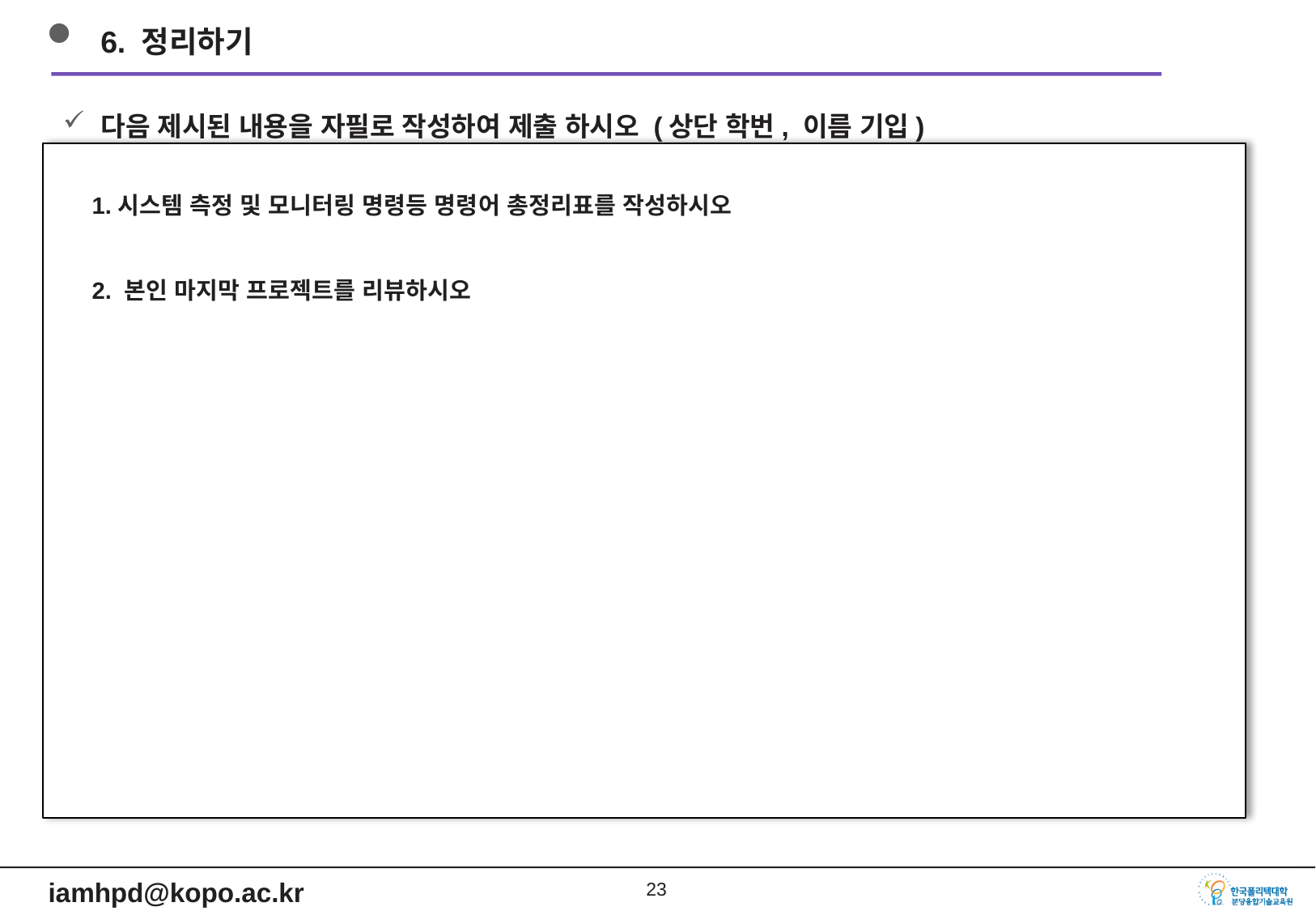

6. 정리하기
다음 제시된 내용을 자필로 작성하여 제출 하시오 (상단 학번, 이름 기입)

1.시스템 측정 및 모니터링 명령등 명령어 총정리표를 작성하시오

2. 본인 마지막 프로젝트를 리뷰하시오
23